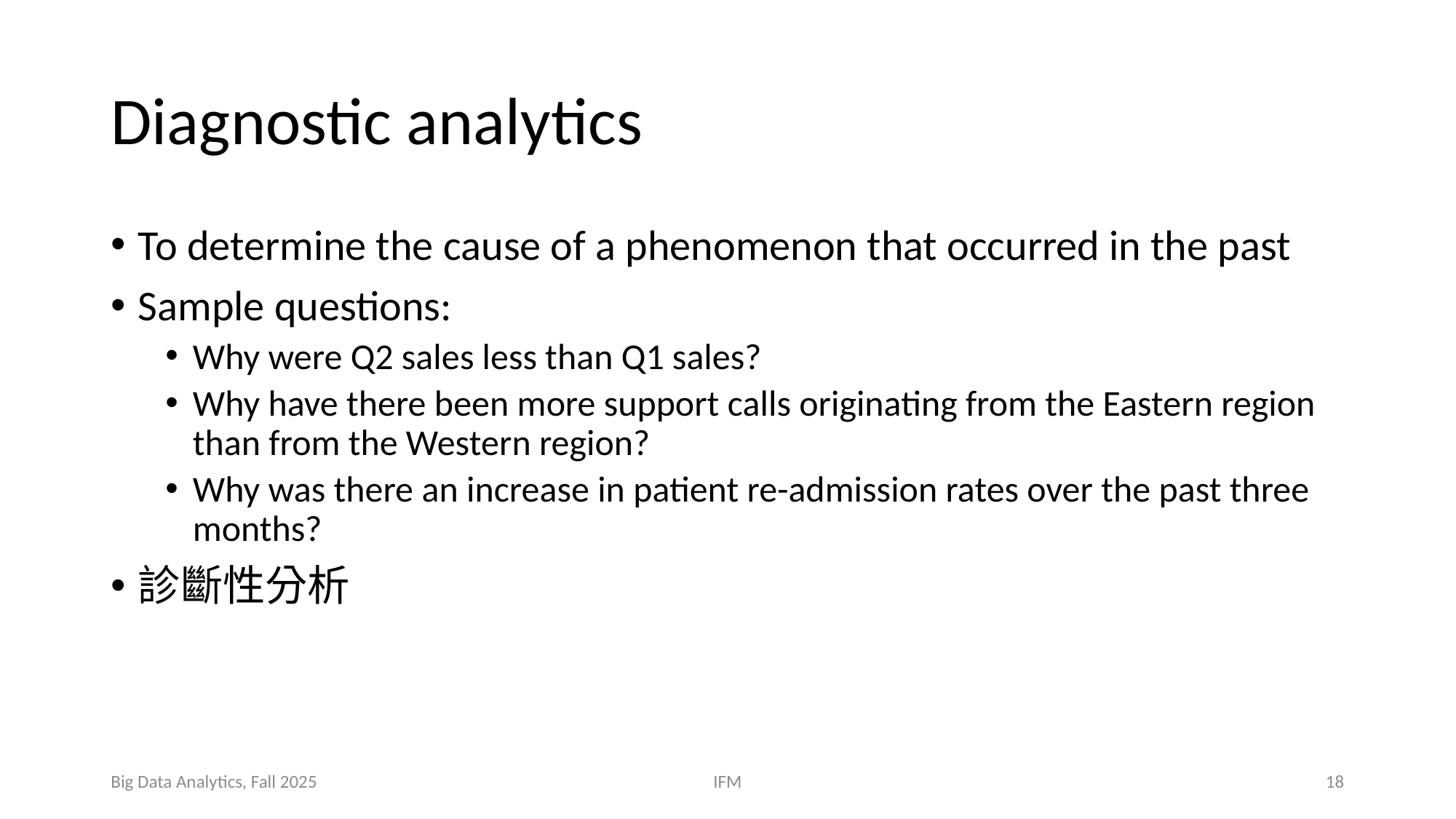

# Diagnostic analytics
To determine the cause of a phenomenon that occurred in the past
Sample questions:
Why were Q2 sales less than Q1 sales?
Why have there been more support calls originating from the Eastern region than from the Western region?
Why was there an increase in patient re-admission rates over the past three months?
診斷性分析
Big Data Analytics, Fall 2025
IFM
18